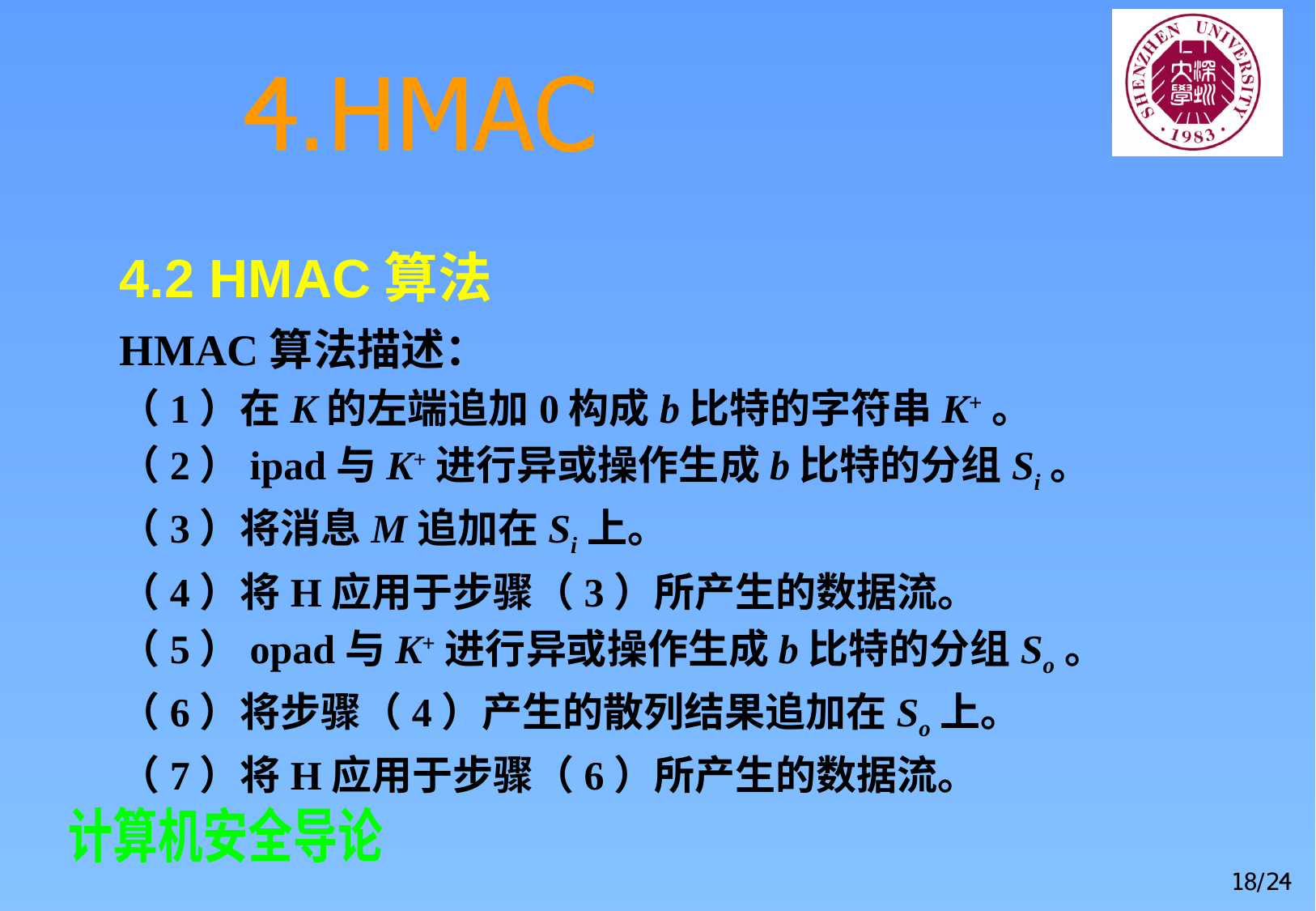

# 4.HMAC
4.2 HMAC算法
HMAC算法描述：
（1）在K的左端追加0构成b比特的字符串K+。
（2）ipad与K+进行异或操作生成b比特的分组Si。
（3）将消息M追加在Si上。
（4）将H应用于步骤（3）所产生的数据流。
（5）opad与K+进行异或操作生成b比特的分组So。
（6）将步骤（4）产生的散列结果追加在So上。
（7）将H应用于步骤（6）所产生的数据流。
18/24